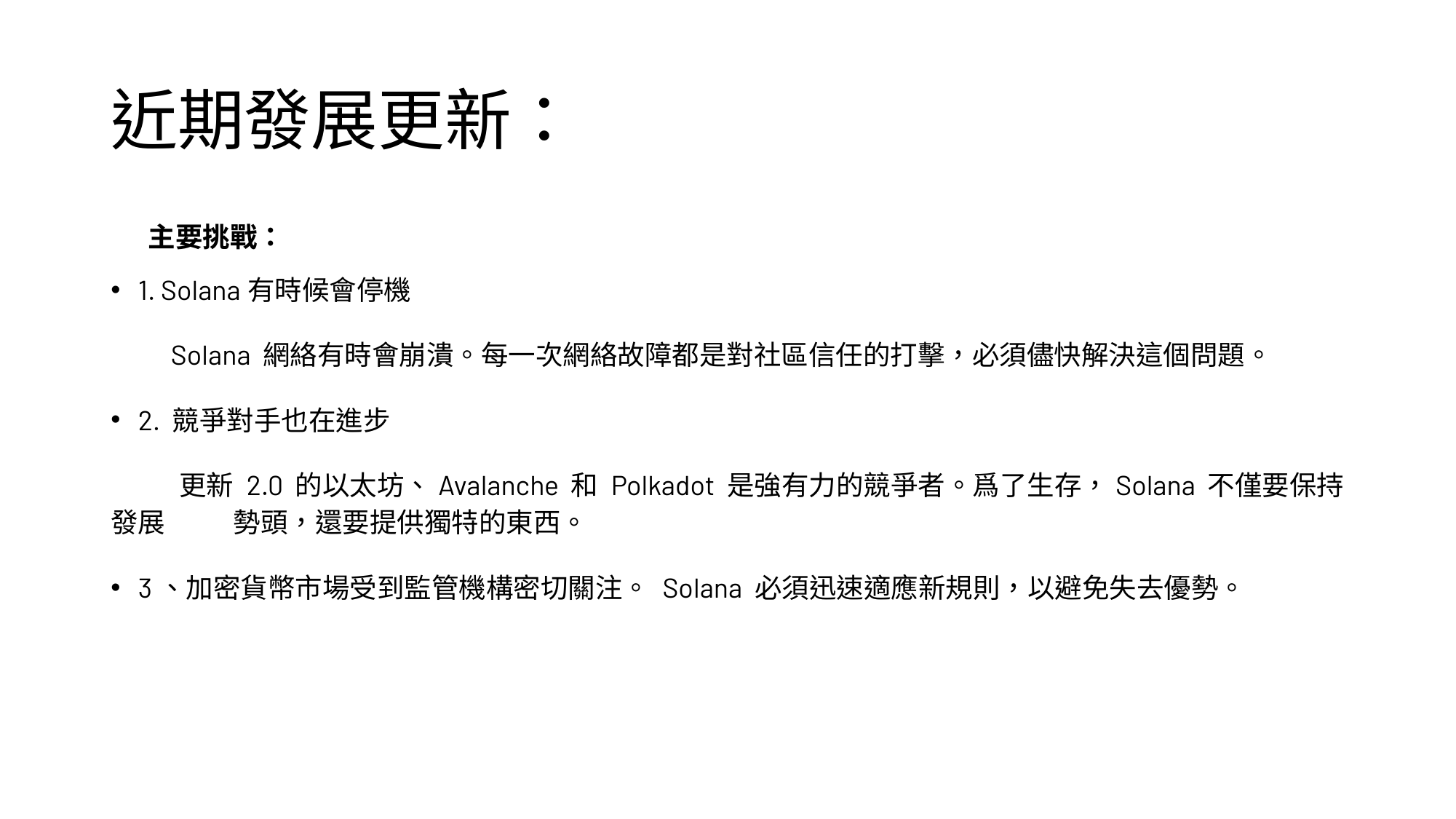

# 近期發展更新：
     主要挑戰：
1. Solana有時候會停機
           Solana 網絡有時會崩潰。每一次網絡故障都是對社區信任的打擊，必須儘快解決這個問題。
2. 競爭對手也在進步
          更新 2.0 的以太坊、Avalanche 和 Polkadot 是強有力的競爭者。爲了生存，Solana 不僅要保持發展           勢頭，還要提供獨特的東西。
3、加密貨幣市場受到監管機構密切關注。 Solana 必須迅速適應新規則，以避免失去優勢。